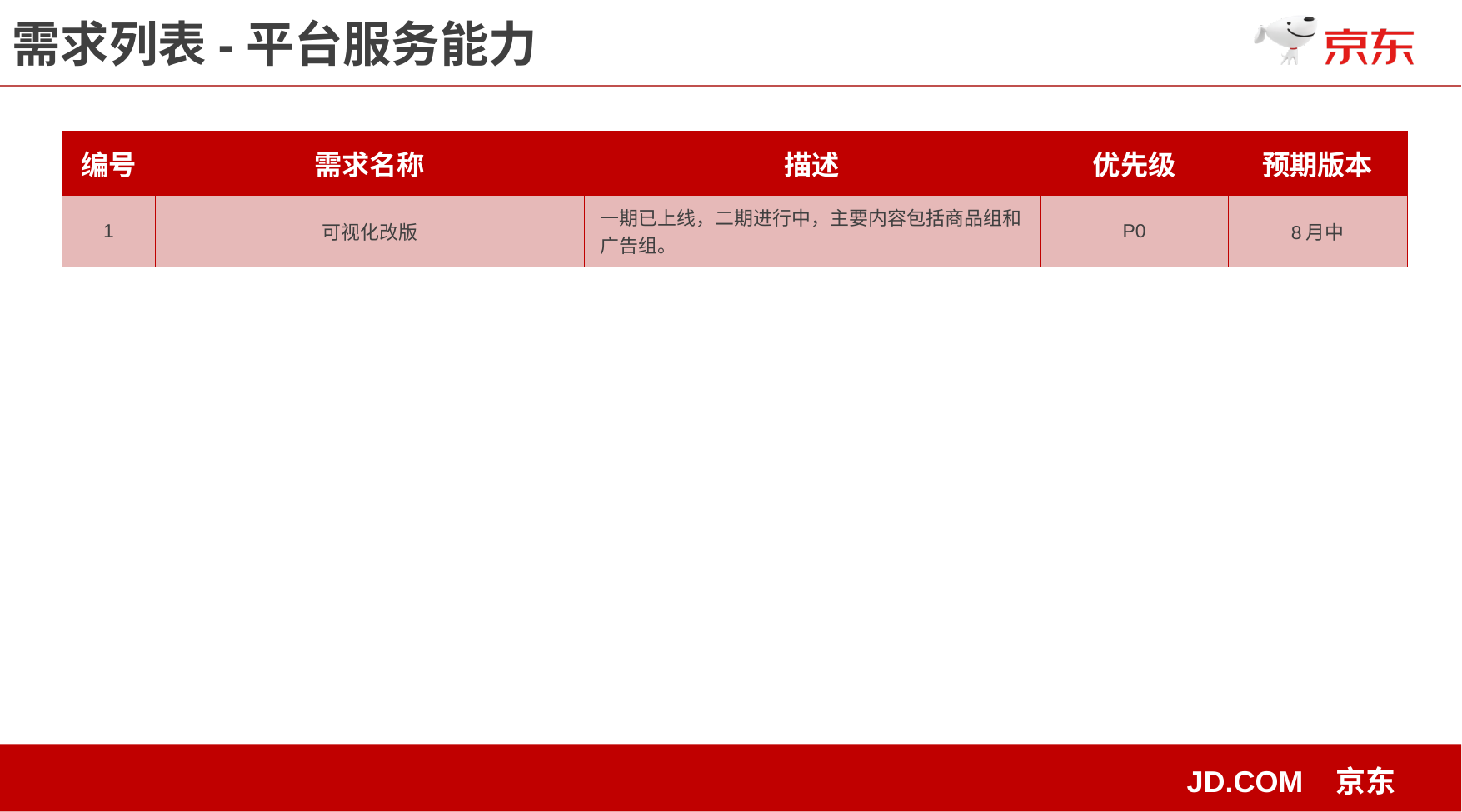

需求列表-平台服务能力

| 编号 | 需求名称 | 描述 | 优先级 | 预期版本 |
| --- | --- | --- | --- | --- |
| 1 | 可视化改版 | 一期已上线，二期进行中，主要内容包括商品组和广告组。 | P0 | 8月中 |